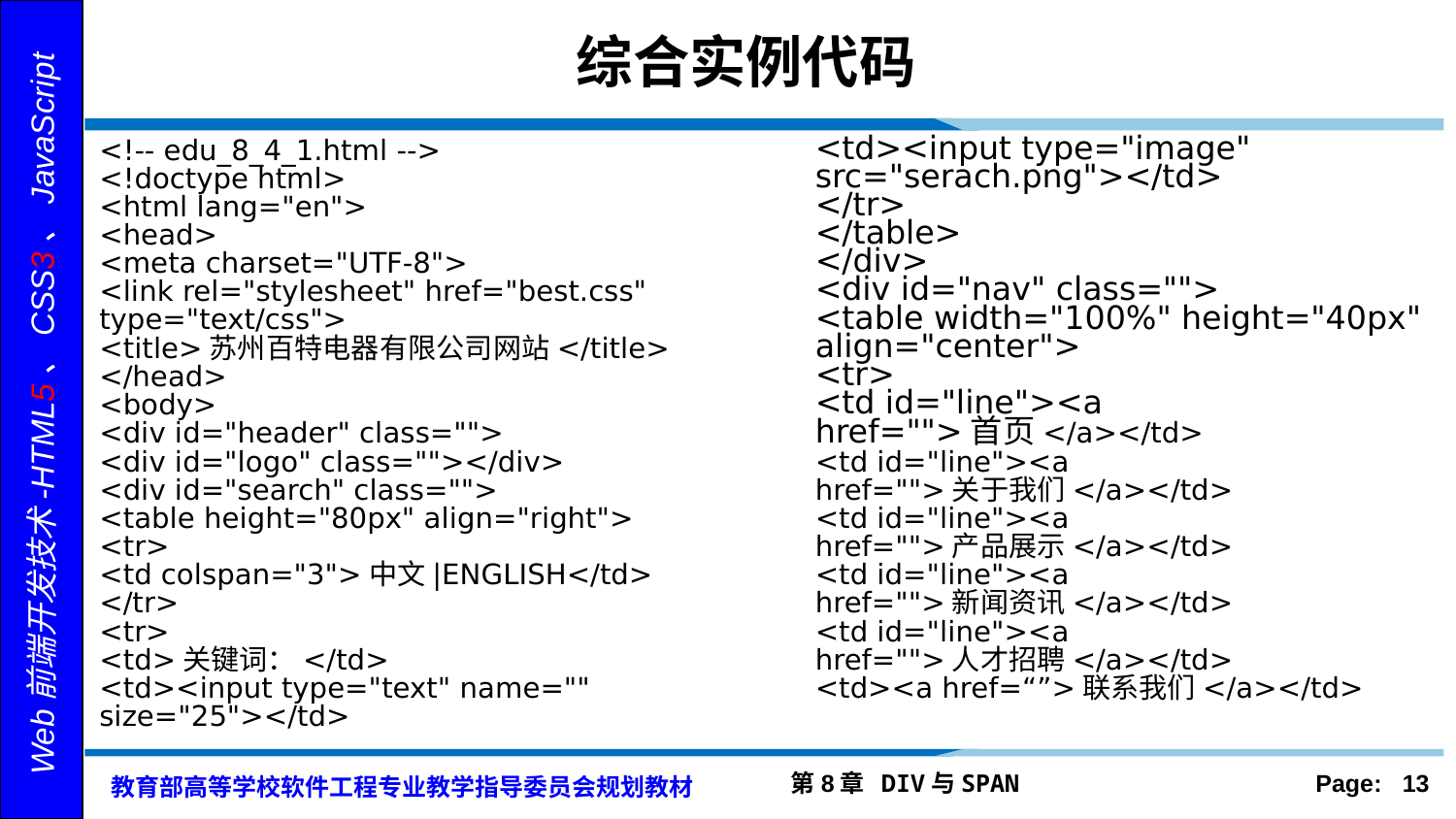

综合实例代码
<!-- edu_8_4_1.html -->
<!doctype html>
<html lang="en">
<head>
<meta charset="UTF-8">
<link rel="stylesheet" href="best.css" type="text/css">
<title>苏州百特电器有限公司网站</title>
</head>
<body>
<div id="header" class="">
<div id="logo" class=""></div>
<div id="search" class="">
<table height="80px" align="right">
<tr>
<td colspan="3">中文|ENGLISH</td>
</tr>
<tr>
<td>关键词：</td>
<td><input type="text" name="" size="25"></td>
<td><input type="image" src="serach.png"></td>
</tr>
</table>
</div>
<div id="nav" class="">
<table width="100%" height="40px" align="center">
<tr>
<td id="line"><a href="">首页</a></td>
<td id="line"><a href="">关于我们</a></td>
<td id="line"><a href="">产品展示</a></td>
<td id="line"><a href="">新闻资讯</a></td>
<td id="line"><a href="">人才招聘</a></td>
<td><a href=“”>联系我们</a></td>